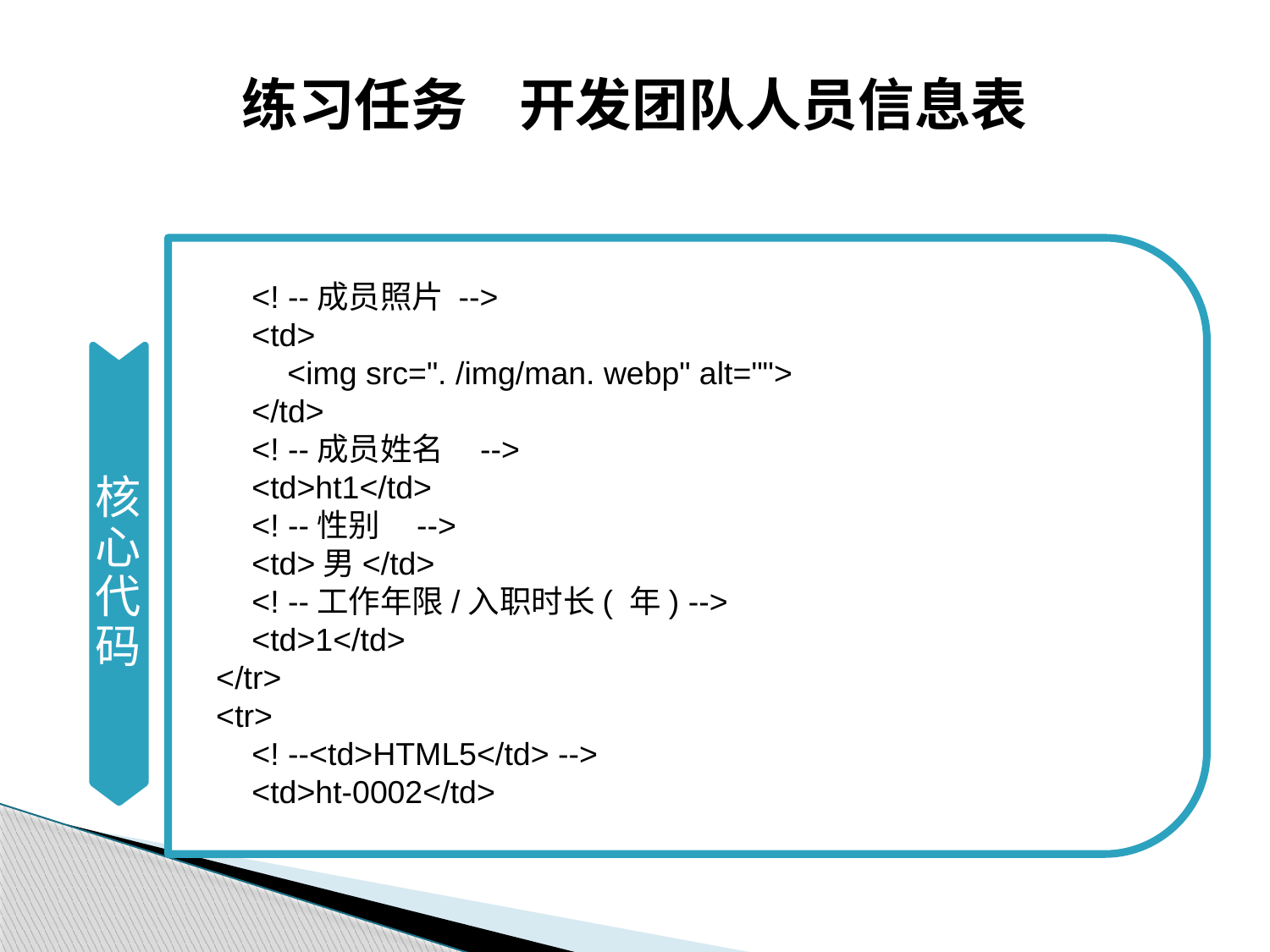

# 练习任务    开发团队人员信息表

核心代码
        <! --成员照片 -->
        <td>
            <img src=". /img/man. webp" alt="">
        </td>
        <! --成员姓名    -->
        <td>ht1</td>
        <! --性别    -->
        <td>男</td>
        <! --工作年限/入职时长( 年) -->
        <td>1</td>
    </tr>
    <tr>
        <! --<td>HTML5</td> -->
        <td>ht-0002</td>